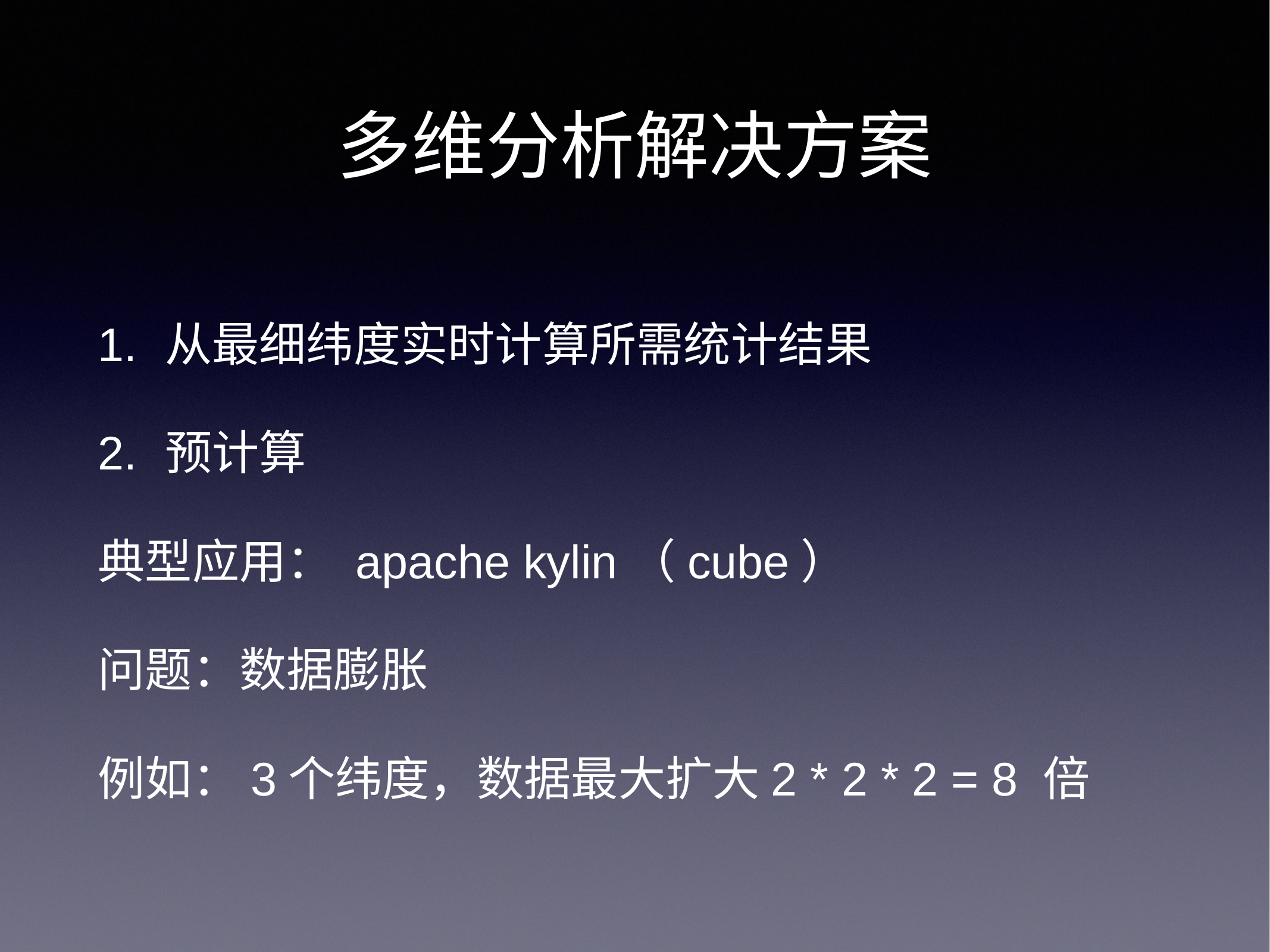

# 多维分析解决方案
从最细纬度实时计算所需统计结果
预计算
典型应用： apache kylin（cube）
问题：数据膨胀
例如：3个纬度，数据最大扩大2 * 2 * 2 = 8 倍